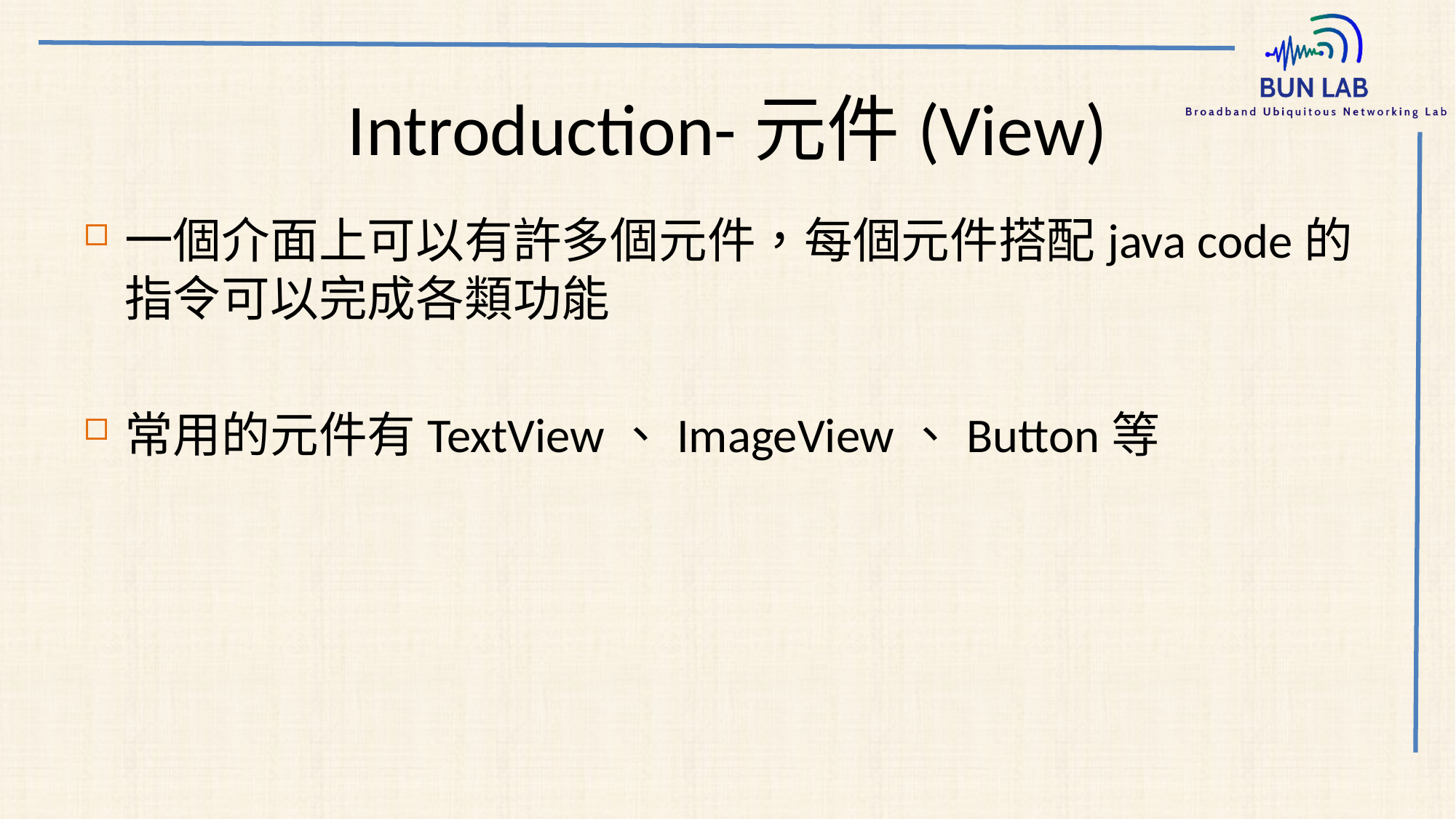

# Introduction-元件(View)
一個介面上可以有許多個元件，每個元件搭配java code的指令可以完成各類功能

常用的元件有TextView、ImageView、Button等